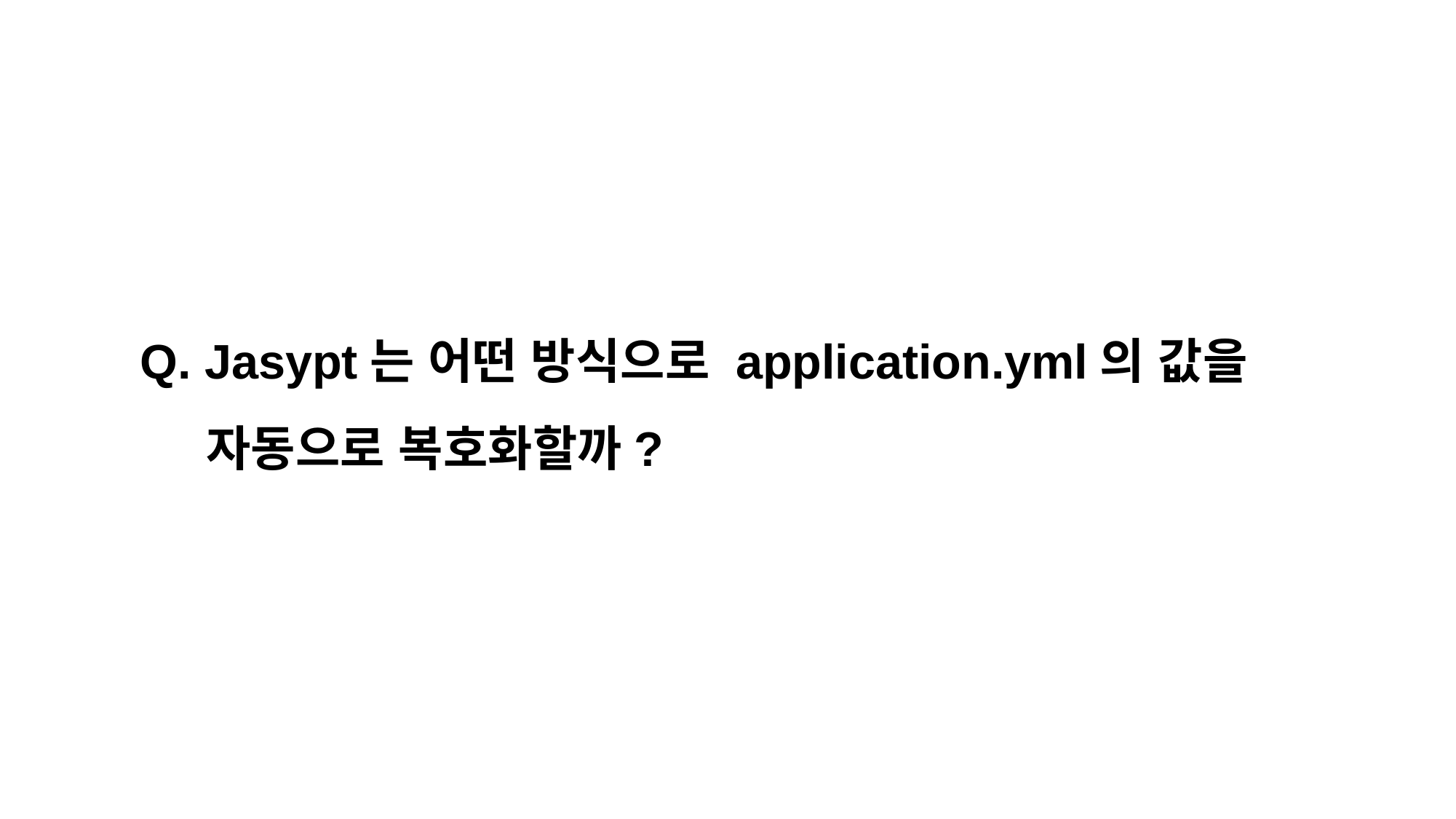

Q. Jasypt는 어떤 방식으로 application.yml의 값을
    자동으로 복호화할까?